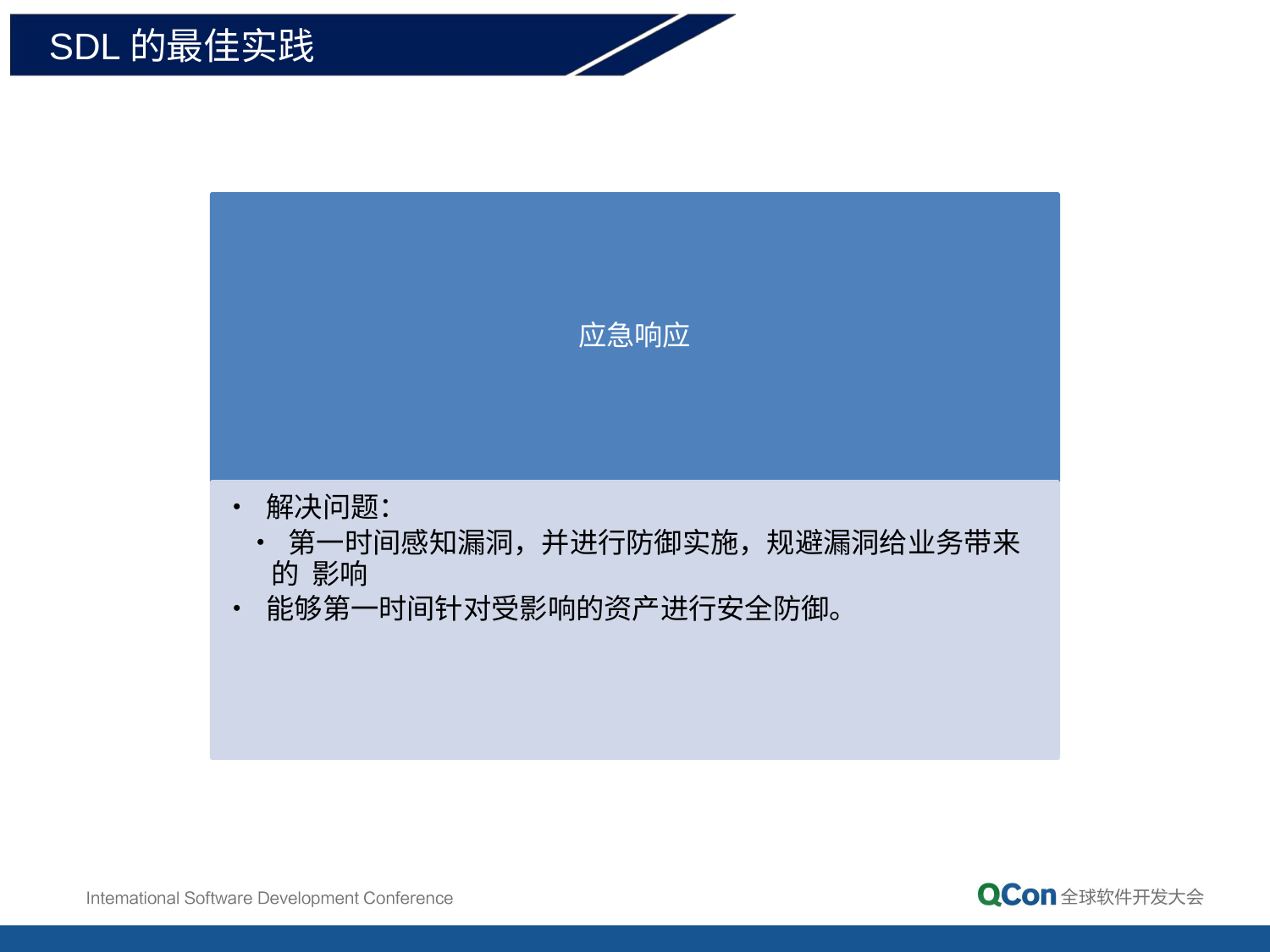

# SDL的最佳实践

应急响应

• 解决问题：
• 第一时间感知漏洞，并进行防御实施，规避漏洞给业务带来的  影响
• 能够第一时间针对受影响的资产进行安全防御。